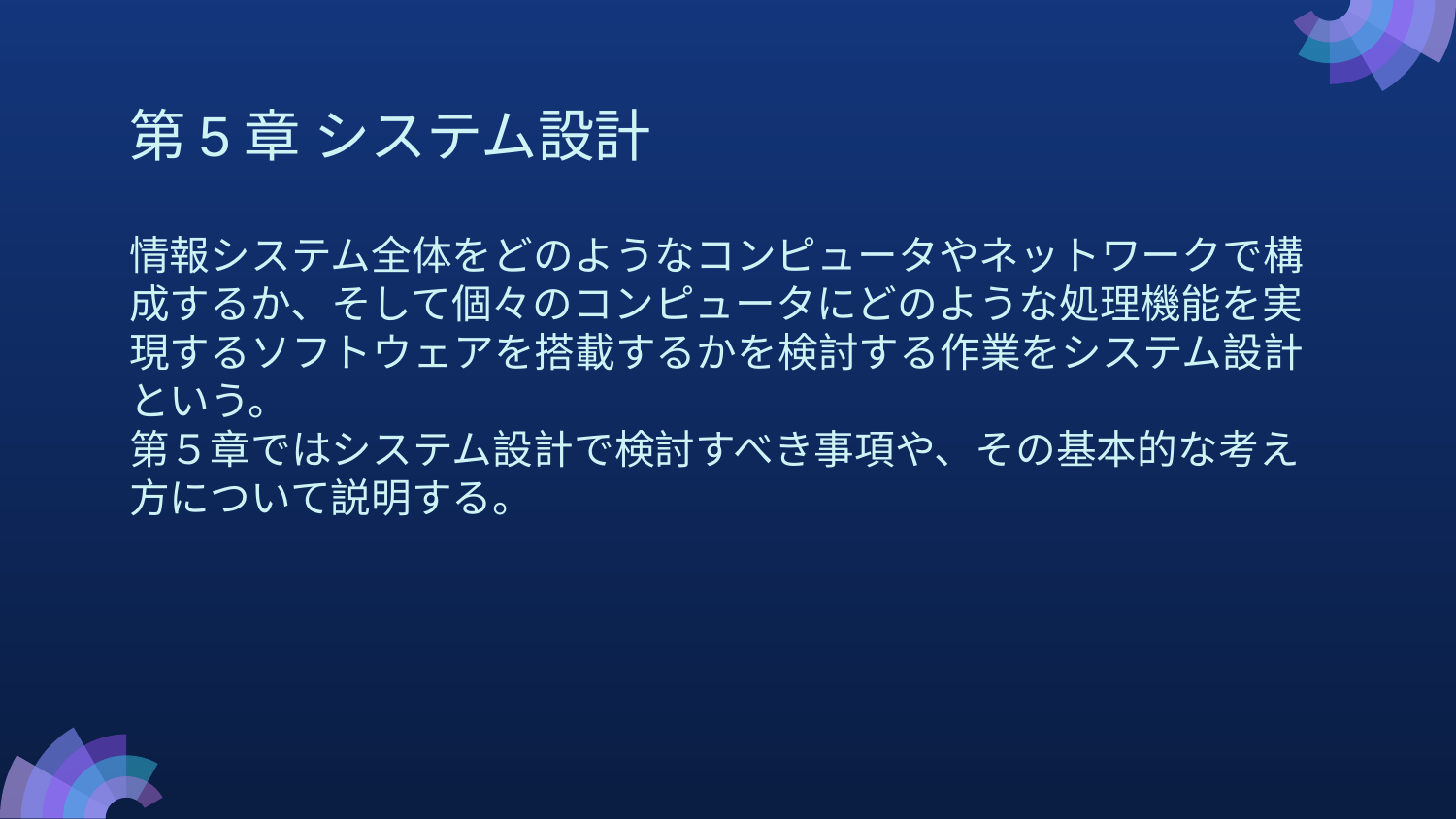

# 第5章 システム設計
情報システム全体をどのようなコンピュータやネットワークで構成するか、そして個々のコンピュータにどのような処理機能を実現するソフトウェアを搭載するかを検討する作業をシステム設計という。
第５章ではシステム設計で検討すべき事項や、その基本的な考え方について説明する。